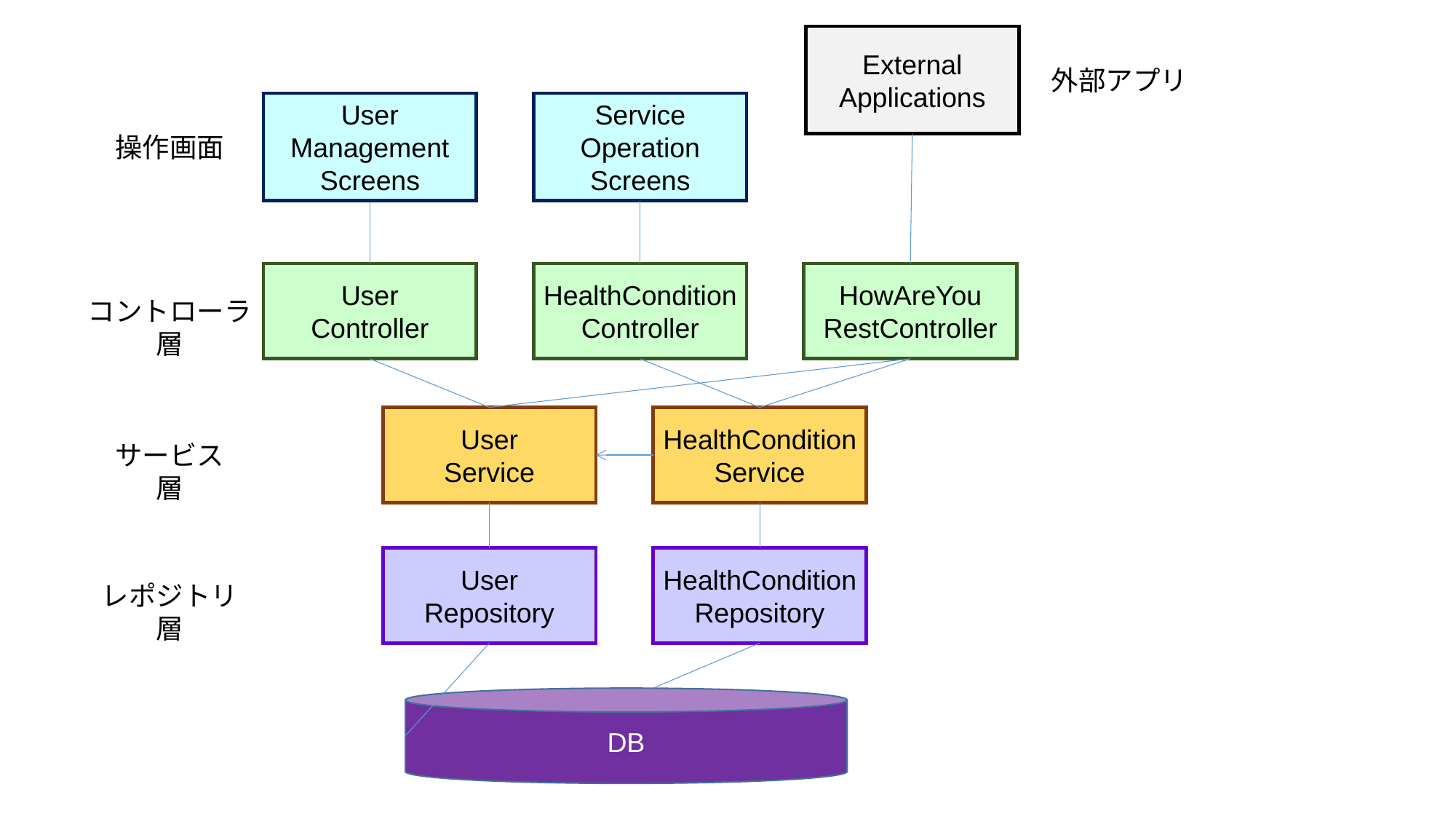

External Applications
外部アプリ
User Management Screens
Service Operation Screens
操作画面
User
Controller
HealthCondition
Controller
HowAreYou
RestController
コントローラ
層
User
Service
HealthCondition
Service
サービス
層
User
Repository
HealthCondition
Repository
レポジトリ
層
DB